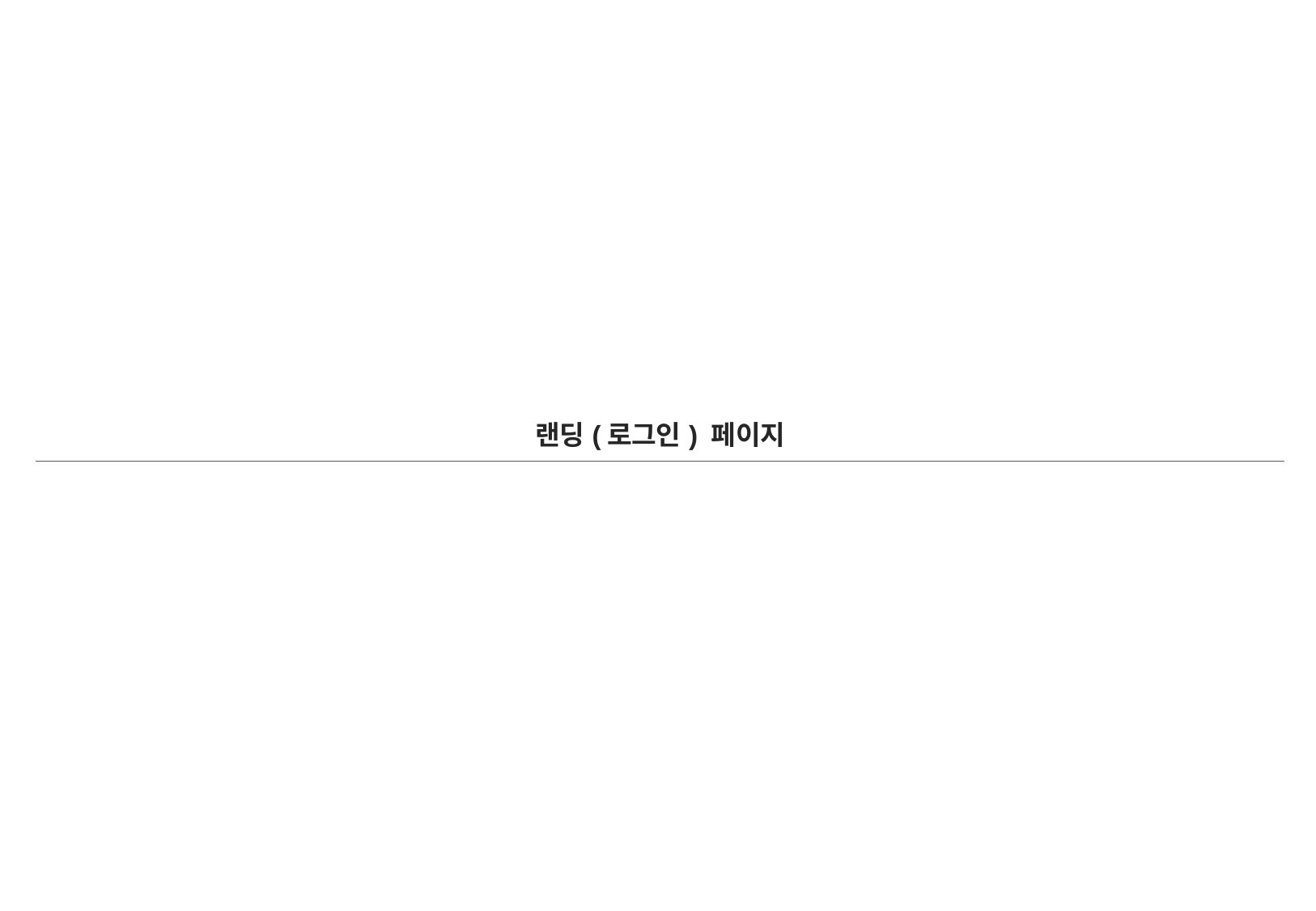

| 랜딩(로그인) 페이지 |
| --- |
|  |